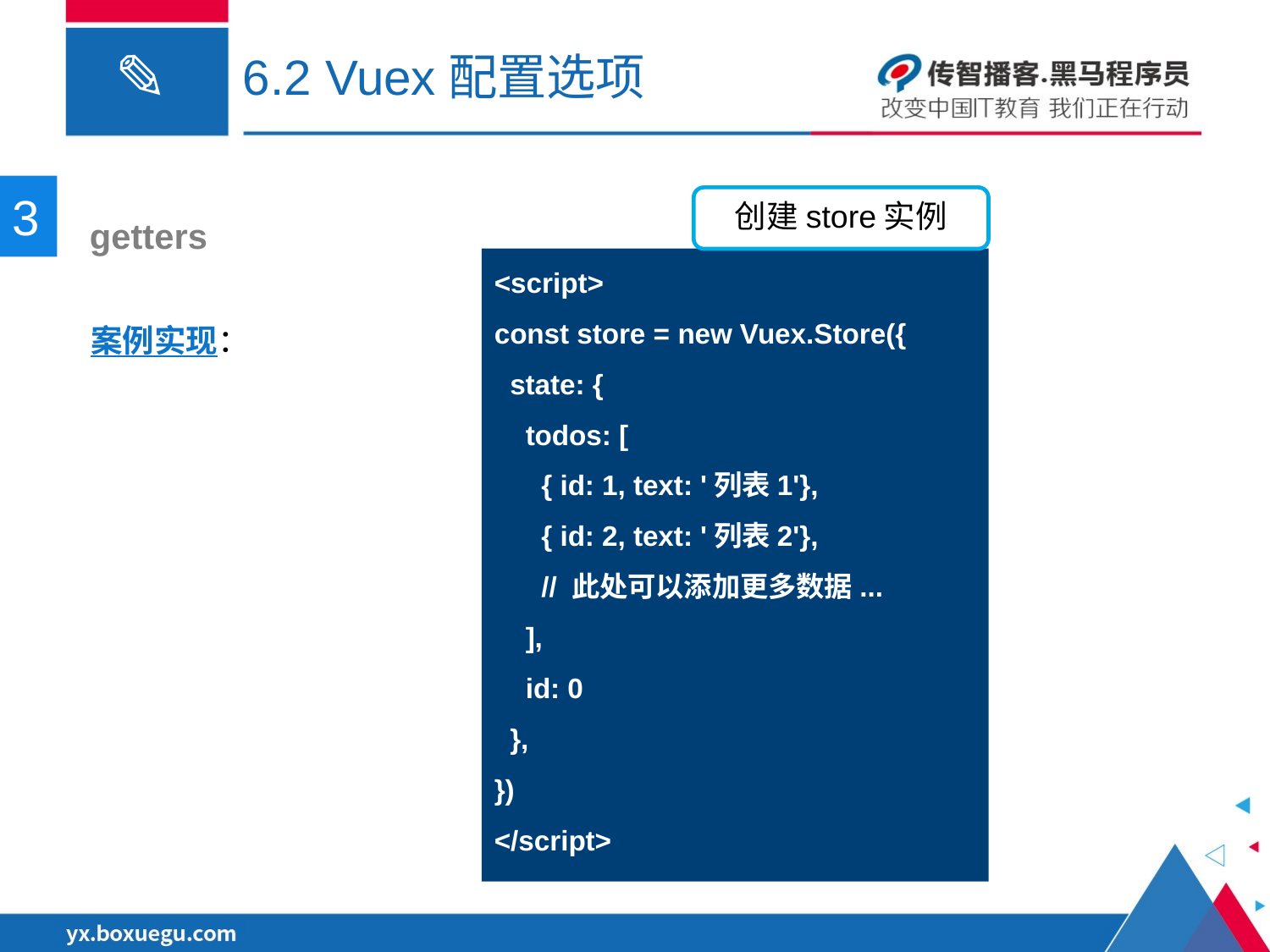

# 6.2 Vuex配置选项

3
创建store实例
  getters
<script>
const store = new Vuex.Store({
  state: {
    todos: [
      { id: 1, text: '列表1'},
      { id: 2, text: '列表2'},
      // 此处可以添加更多数据...
    ],
    id: 0
  },
})
</script>

案例实现：